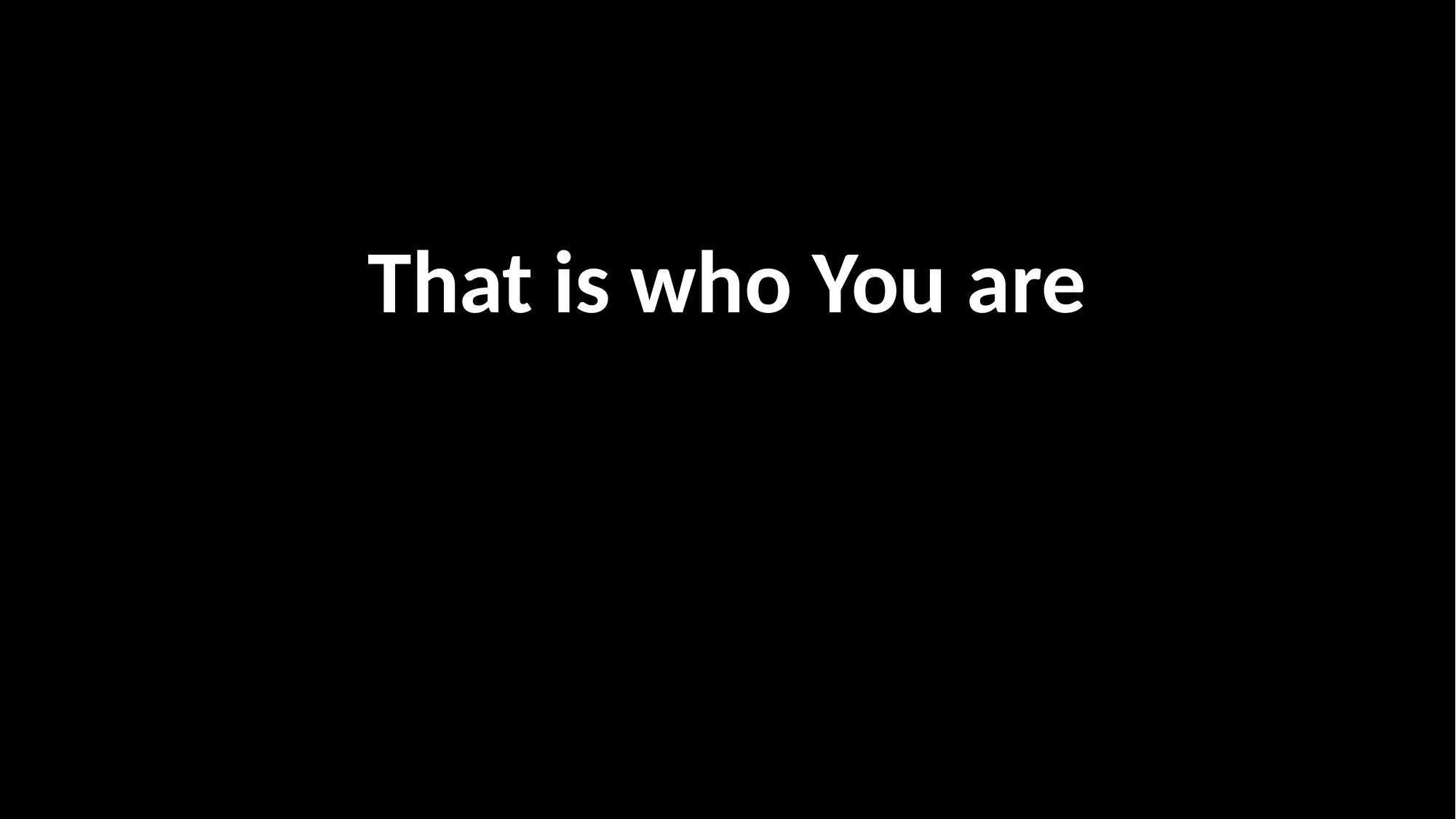

That is who You are
나의 하나님